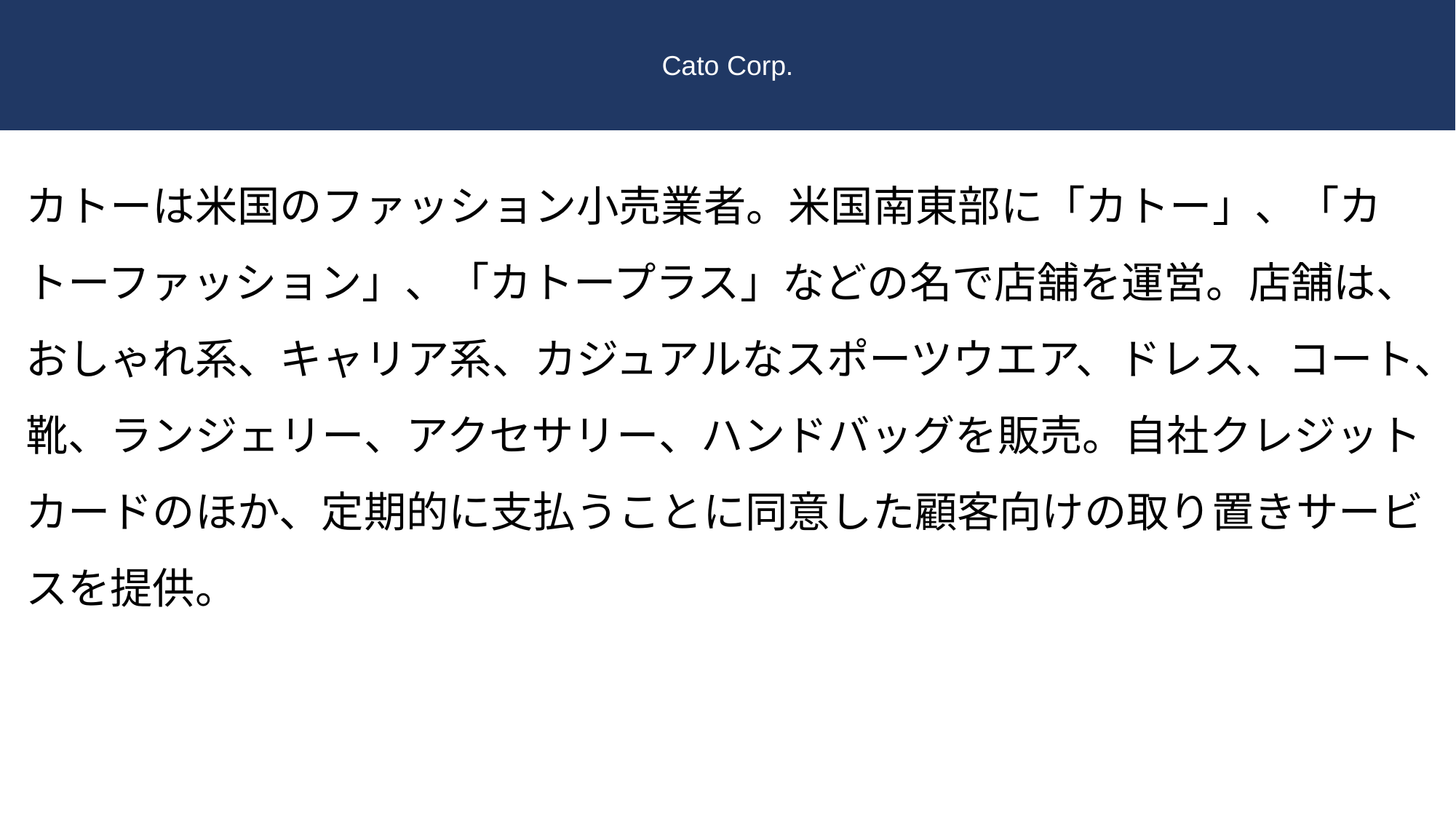

Cato Corp.
カトーは米国のファッション小売業者。米国南東部に「カトー」、「カトーファッション」、「カトープラス」などの名で店舗を運営。店舗は、おしゃれ系、キャリア系、カジュアルなスポーツウエア、ドレス、コート、靴、ランジェリー、アクセサリー、ハンドバッグを販売。自社クレジットカードのほか、定期的に支払うことに同意した顧客向けの取り置きサービスを提供。